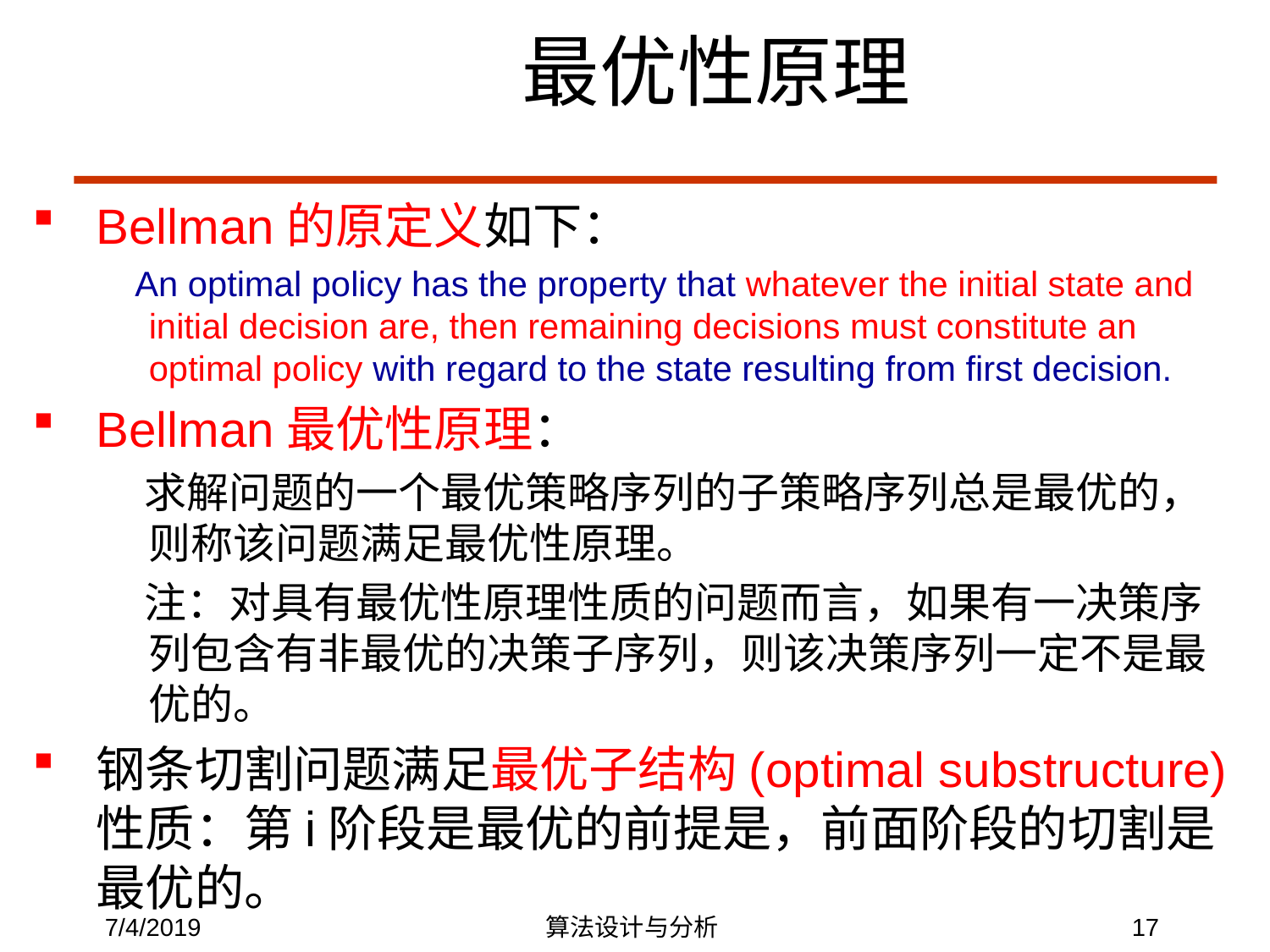

最优性原理
Bellman的原定义如下：
    An optimal policy has the property that whatever the initial state and initial decision are, then remaining decisions must constitute an optimal policy with regard to the state resulting from first decision.
Bellman最优性原理：
    求解问题的一个最优策略序列的子策略序列总是最优的，则称该问题满足最优性原理。
    注：对具有最优性原理性质的问题而言，如果有一决策序列包含有非最优的决策子序列，则该决策序列一定不是最优的。
钢条切割问题满足最优子结构(optimal substructure)性质：第i阶段是最优的前提是，前面阶段的切割是最优的。

7/4/2019
算法设计与分析
17